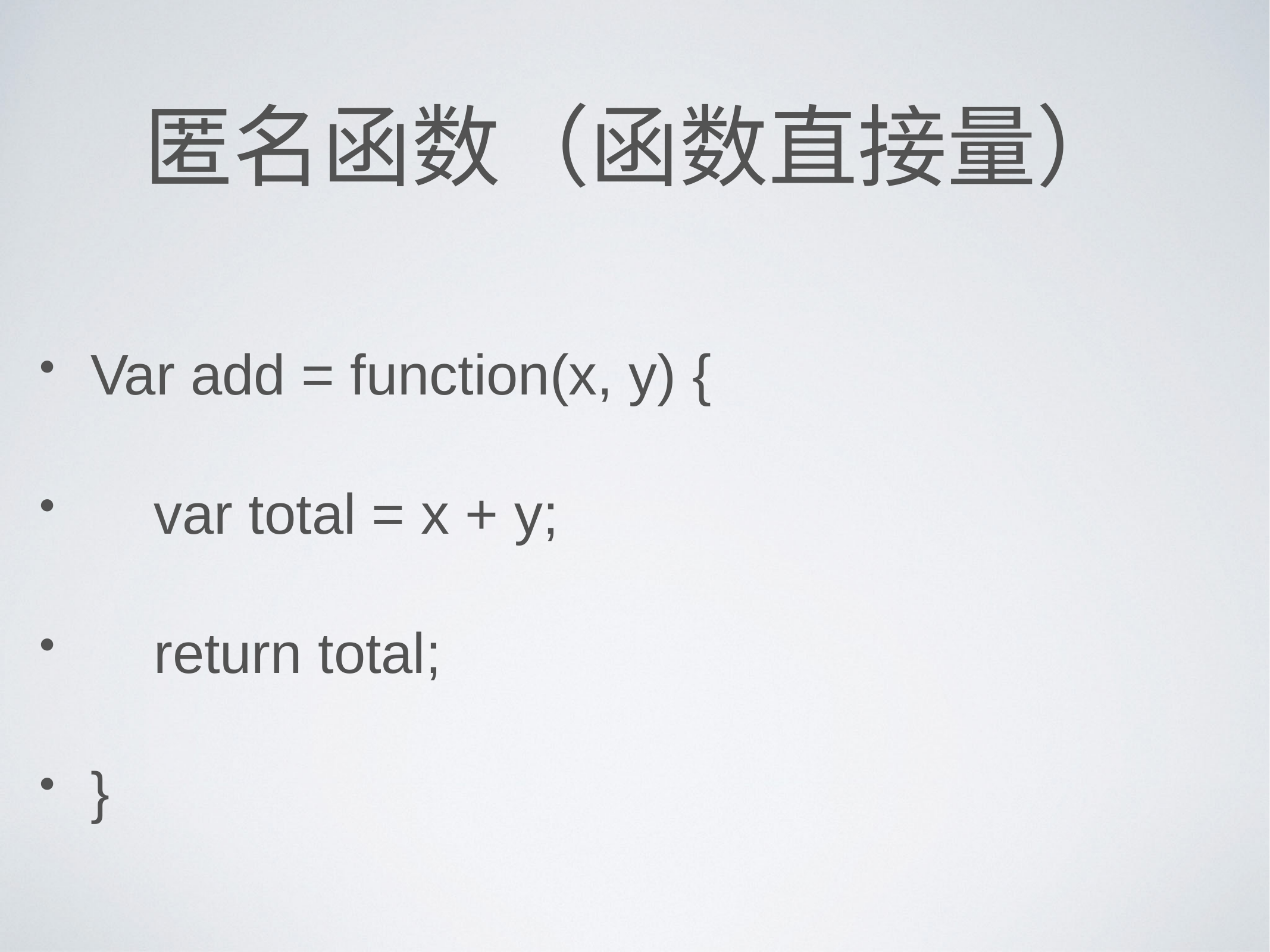

# 匿名函数（函数直接量）
Var add = function(x, y) {
    var total = x + y;
    return total;
}